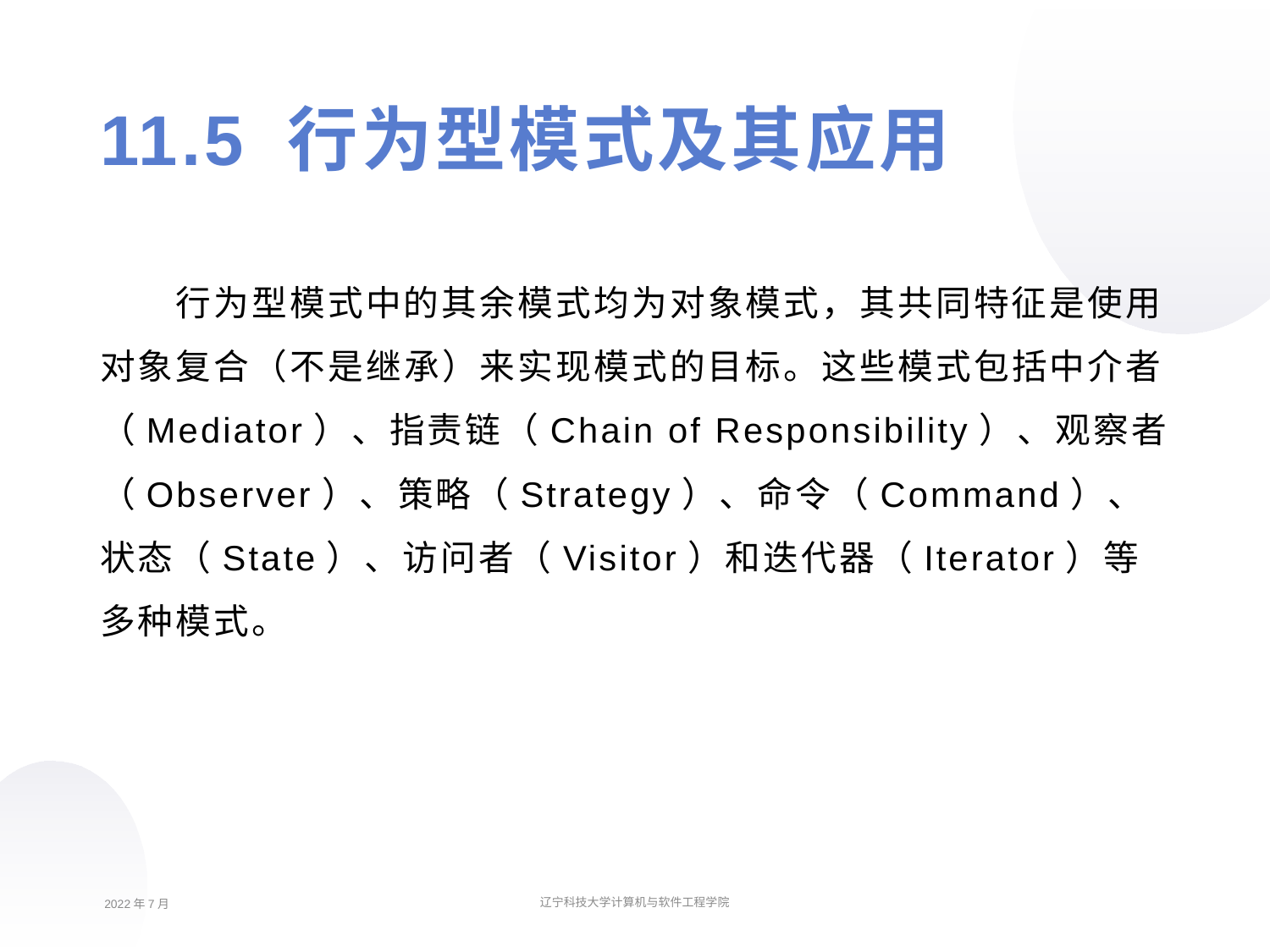

11.5 行为型模式及其应用
行为型模式中的其余模式均为对象模式，其共同特征是使用对象复合（不是继承）来实现模式的目标。这些模式包括中介者（Mediator）、指责链（Chain of Responsibility）、观察者（Observer）、策略（Strategy）、命令（Command）、状态（State）、访问者（Visitor）和迭代器（Iterator）等多种模式。

2022年7月
辽宁科技大学计算机与软件工程学院
108